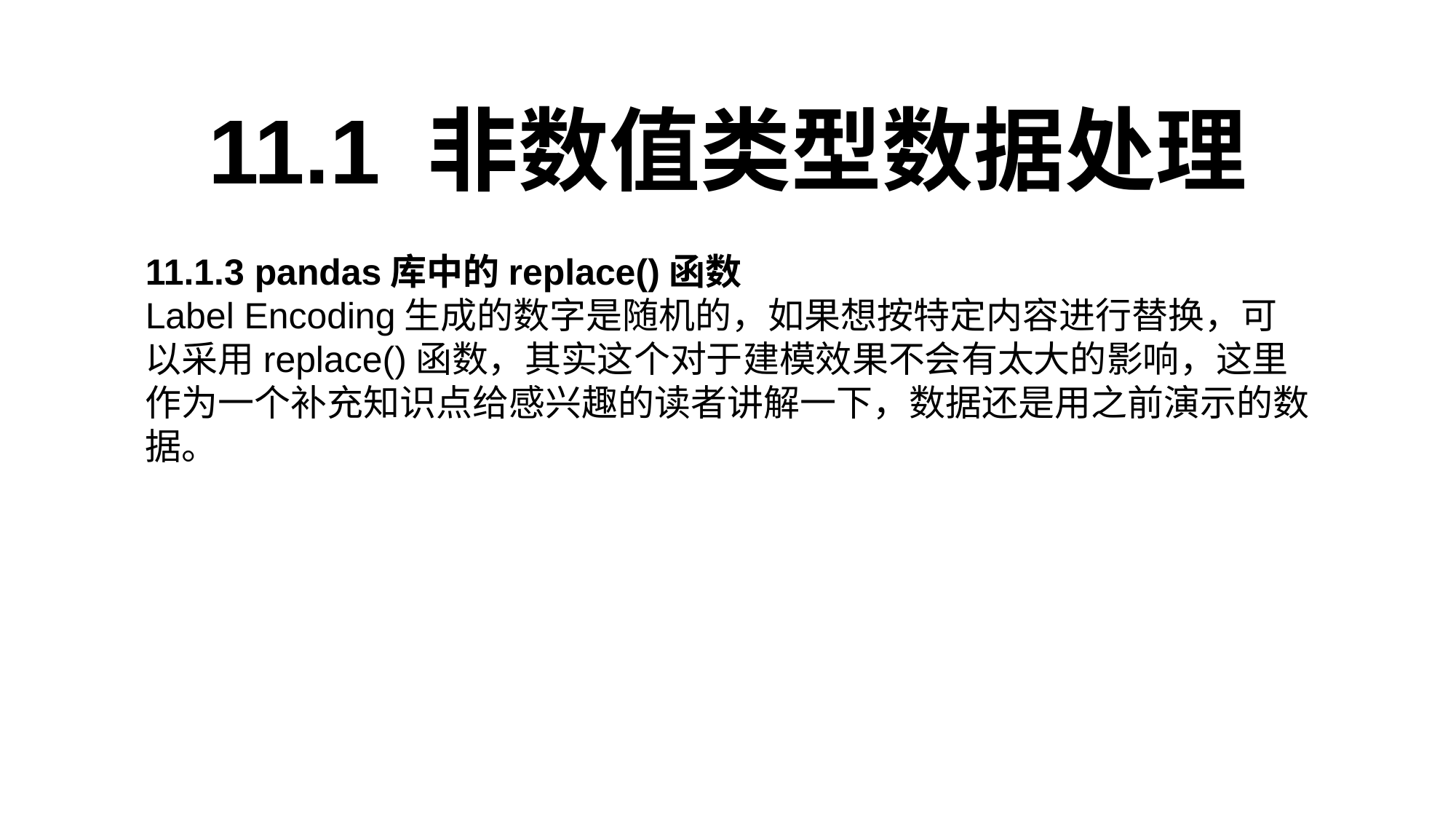

11.1 非数值类型数据处理
11.1.3 pandas库中的replace()函数
Label Encoding生成的数字是随机的，如果想按特定内容进行替换，可以采用replace()函数，其实这个对于建模效果不会有太大的影响，这里作为一个补充知识点给感兴趣的读者讲解一下，数据还是用之前演示的数据。